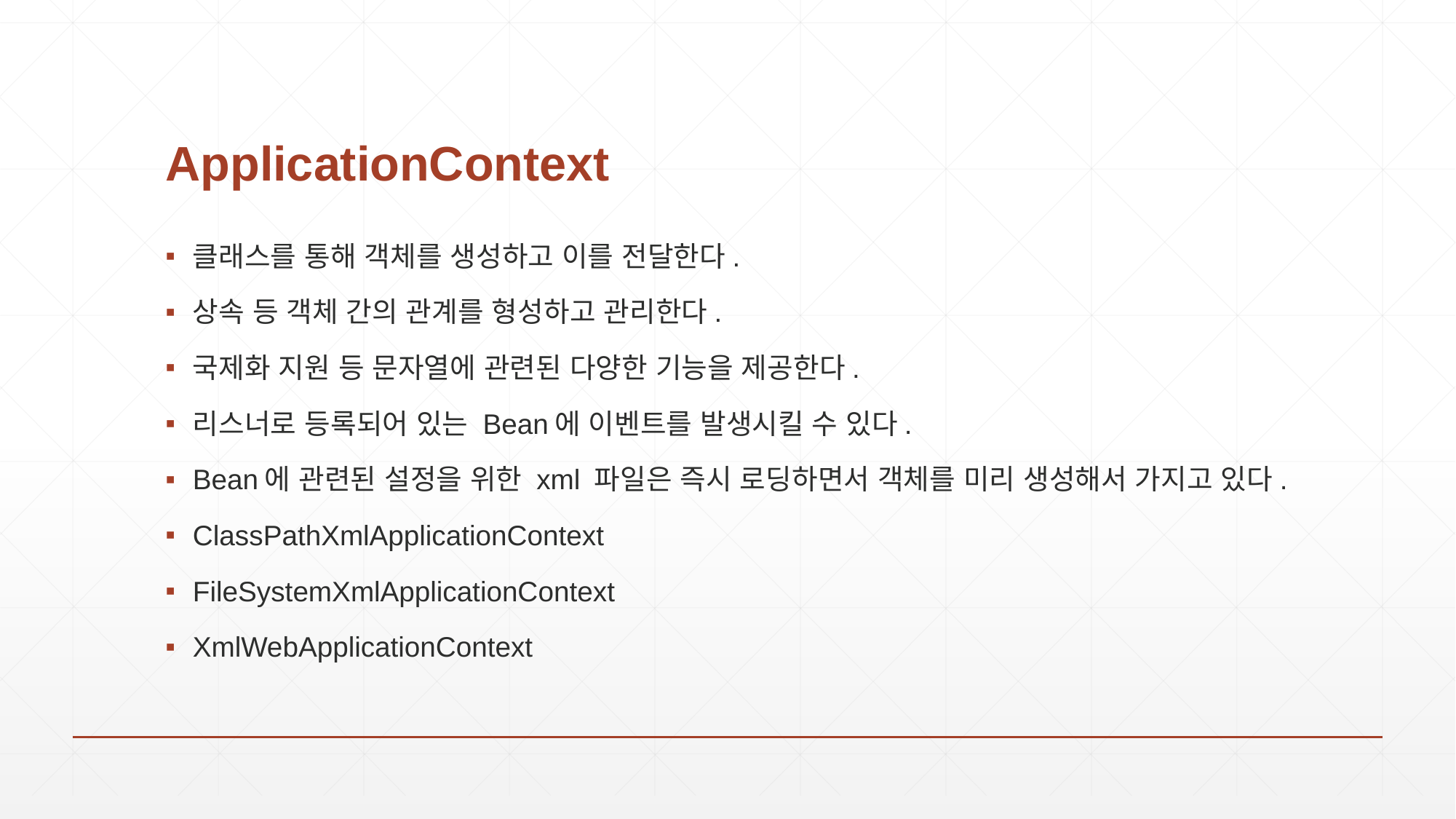

# ApplicationContext
클래스를 통해 객체를 생성하고 이를 전달한다.
상속 등 객체 간의 관계를 형성하고 관리한다.
국제화 지원 등 문자열에 관련된 다양한 기능을 제공한다.
리스너로 등록되어 있는 Bean에 이벤트를 발생시킬 수 있다.
Bean에 관련된 설정을 위한 xml 파일은 즉시 로딩하면서 객체를 미리 생성해서 가지고 있다.
ClassPathXmlApplicationContext
FileSystemXmlApplicationContext
XmlWebApplicationContext